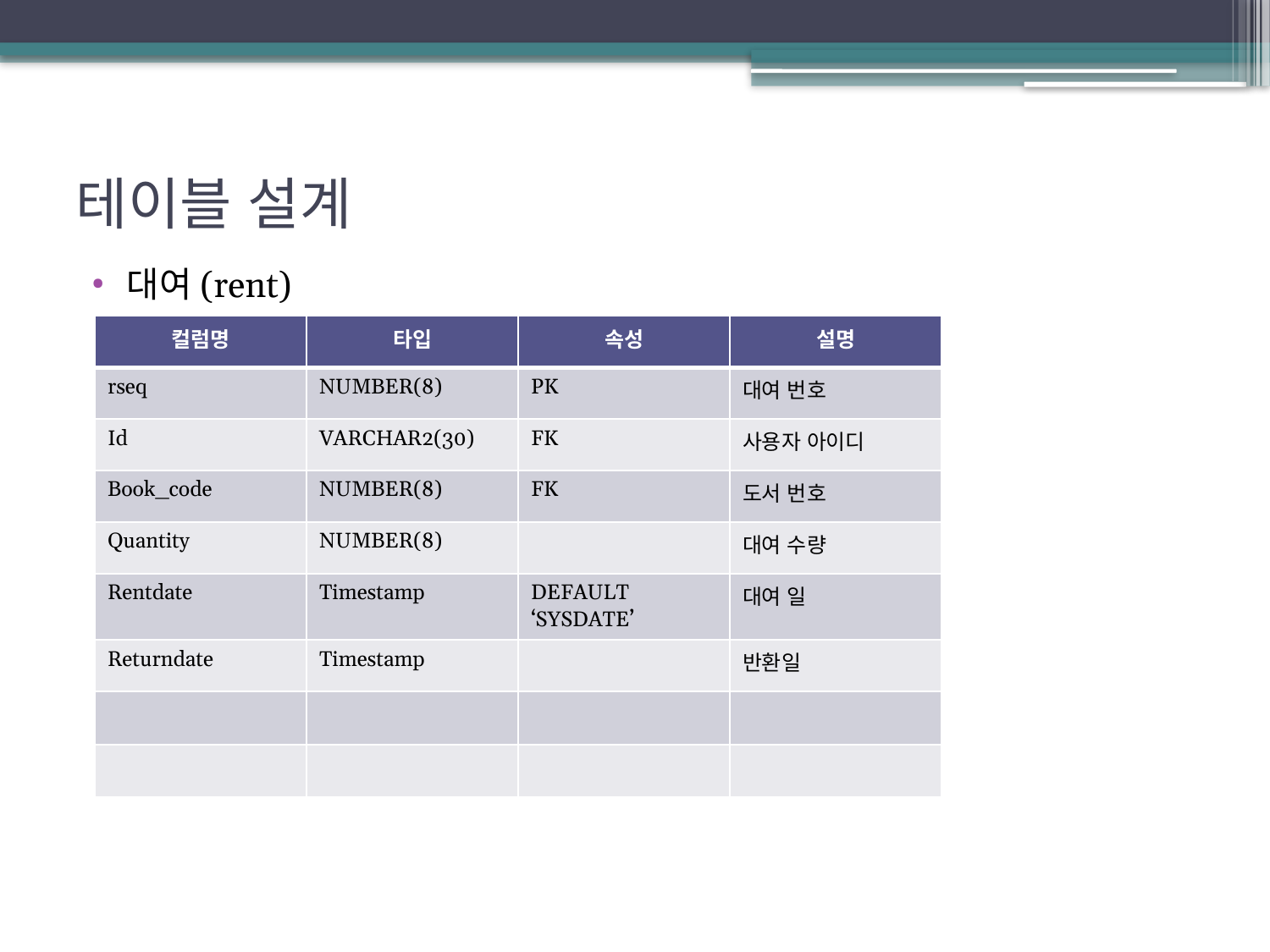

# 테이블 설계
대여(rent)
| 컬럼명 | 타입 | 속성 | 설명 |
| --- | --- | --- | --- |
| rseq | NUMBER(8) | PK | 대여 번호 |
| Id | VARCHAR2(30) | FK | 사용자 아이디 |
| Book\_code | NUMBER(8) | FK | 도서 번호 |
| Quantity | NUMBER(8) |  | 대여 수량 |
| Rentdate | Timestamp | DEFAULT ‘SYSDATE’ | 대여 일 |
| Returndate | Timestamp |  | 반환일 |
|  |  |  |  |
|  |  |  |  |